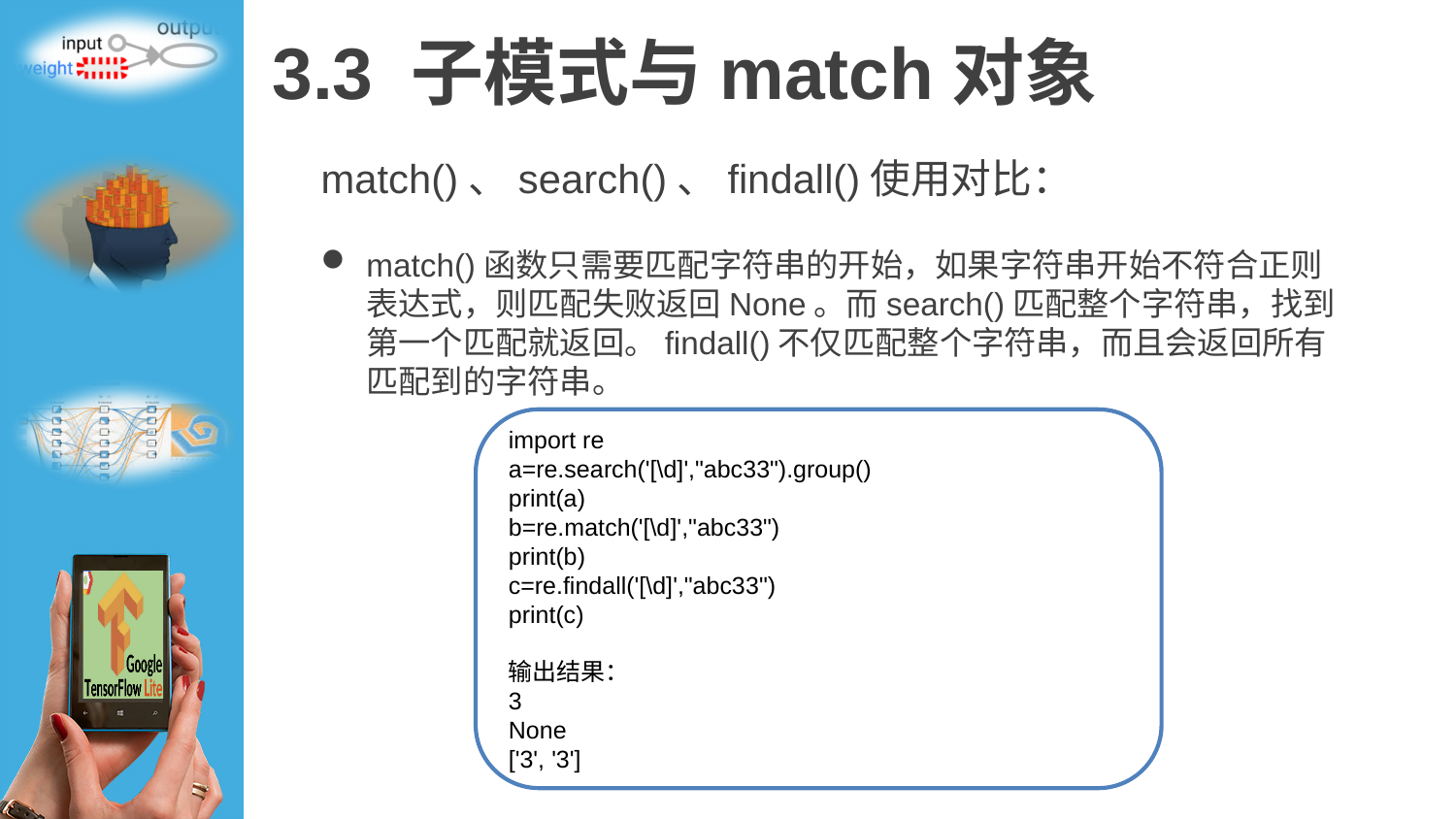

# 3.3 子模式与match对象
match()、search()、findall()使用对比：
match()函数只需要匹配字符串的开始，如果字符串开始不符合正则表达式，则匹配失败返回None。而search()匹配整个字符串，找到第一个匹配就返回。findall()不仅匹配整个字符串，而且会返回所有匹配到的字符串。

import re
a=re.search('[\d]',"abc33").group()
print(a)
b=re.match('[\d]',"abc33")
print(b)
c=re.findall('[\d]',"abc33")
print(c)

输出结果：
3
None
['3', '3']